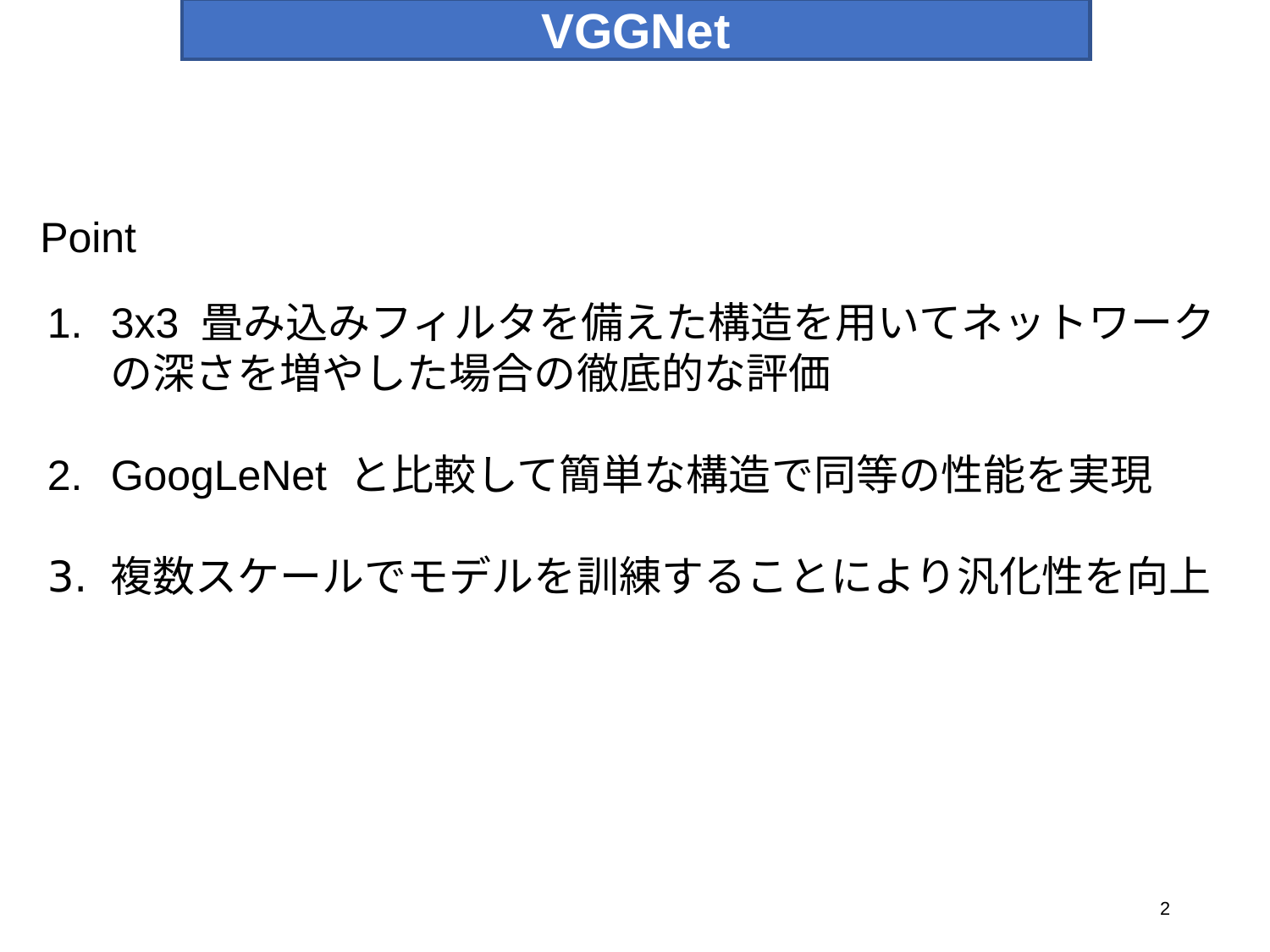

VGGNet
Point
3x3 畳み込みフィルタを備えた構造を用いてネットワークの深さを増やした場合の徹底的な評価

GoogLeNet と比較して簡単な構造で同等の性能を実現

複数スケールでモデルを訓練することにより汎化性を向上
2